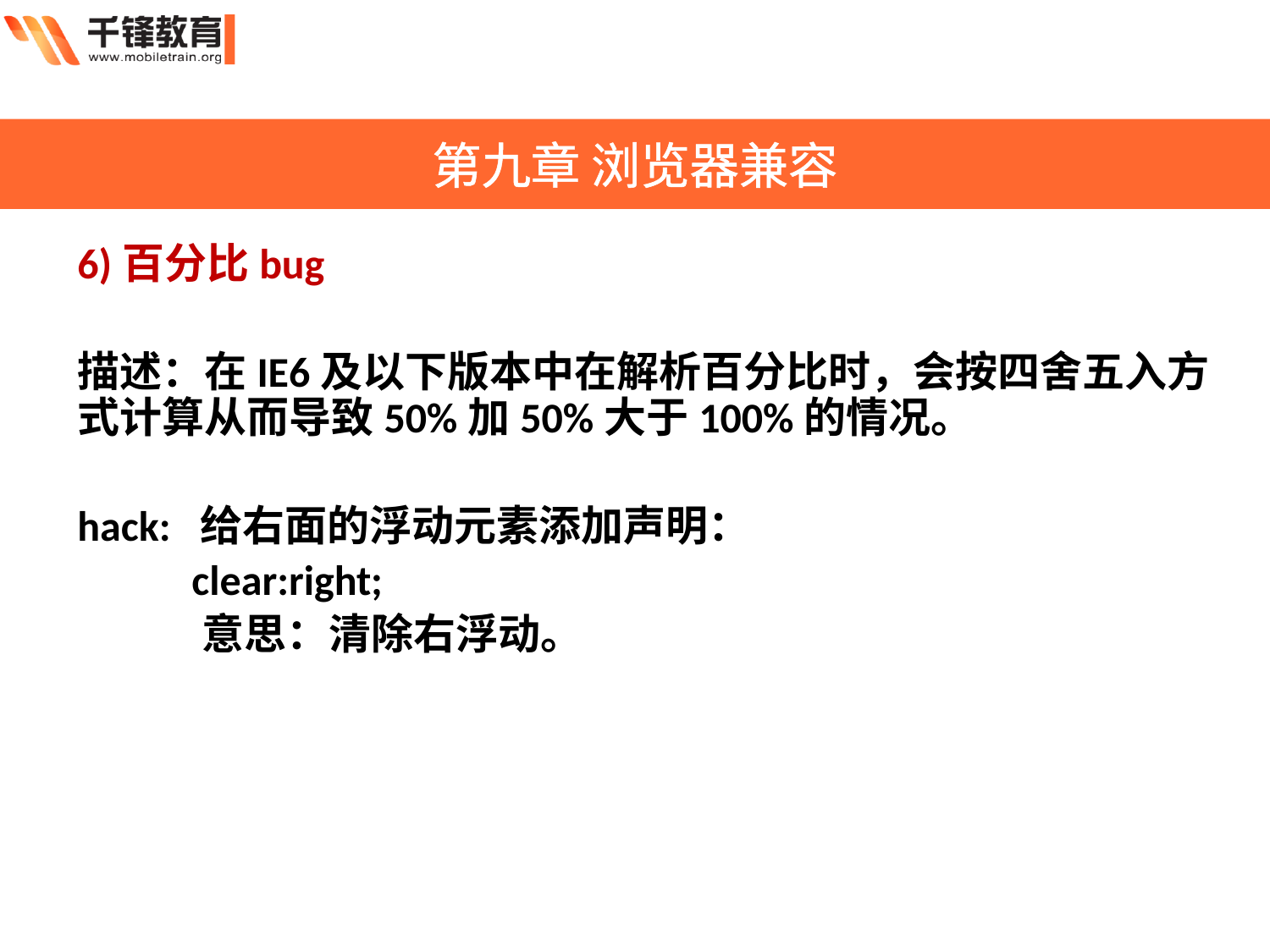

第九章 浏览器兼容
6)百分比bug

描述：在IE6及以下版本中在解析百分比时，会按四舍五入方式计算从而导致50%加50%大于100%的情况。

hack:  给右面的浮动元素添加声明：
            clear:right;
            意思：清除右浮动。